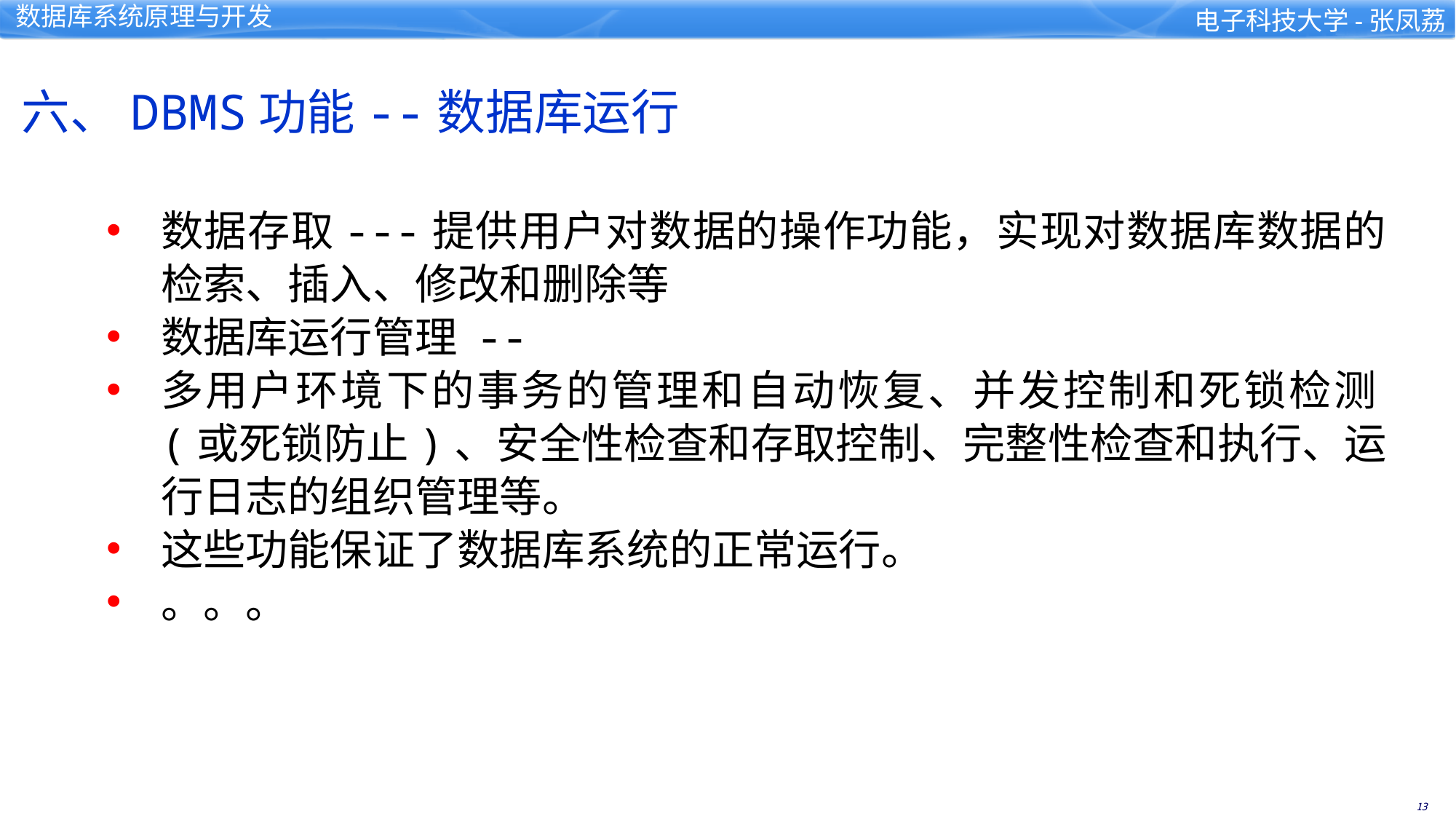

六、DBMS功能--数据库运行
数据存取---提供用户对数据的操作功能，实现对数据库数据的检索、插入、修改和删除等
数据库运行管理 --
多用户环境下的事务的管理和自动恢复、并发控制和死锁检测(或死锁防止)、安全性检查和存取控制、完整性检查和执行、运行日志的组织管理等。
这些功能保证了数据库系统的正常运行。
。。。